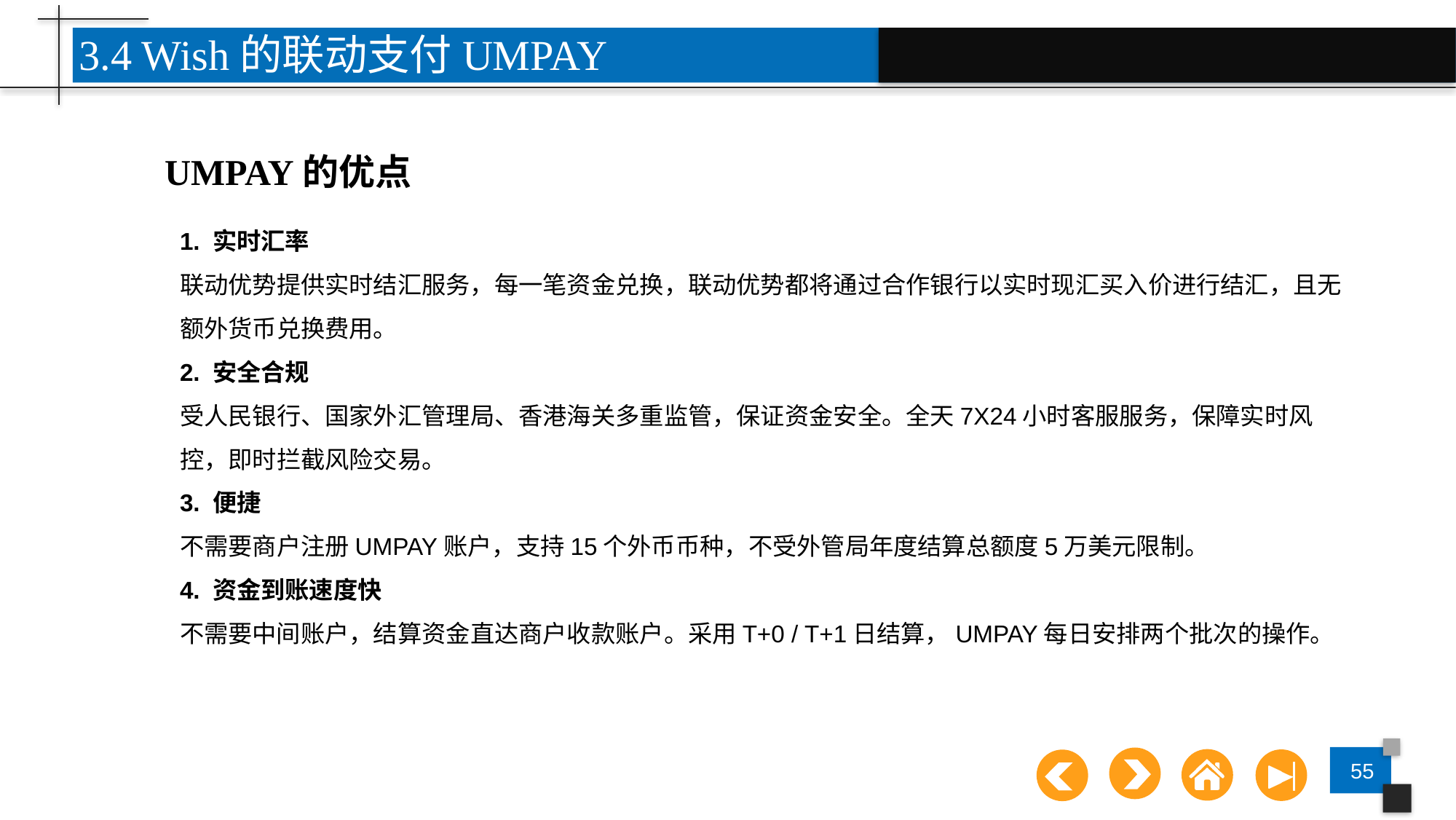

3.4 Wish的联动支付UMPAY
UMPAY的优点
1. 实时汇率
联动优势提供实时结汇服务，每一笔资金兑换，联动优势都将通过合作银行以实时现汇买入价进行结汇，且无额外货币兑换费用。
2. 安全合规
受人民银行、国家外汇管理局、香港海关多重监管，保证资金安全。全天7X24小时客服服务，保障实时风控，即时拦截风险交易。
3. 便捷
不需要商户注册UMPAY账户，支持15个外币币种，不受外管局年度结算总额度5万美元限制。
4. 资金到账速度快
不需要中间账户，结算资金直达商户收款账户。采用T+0 / T+1日结算，UMPAY每日安排两个批次的操作。